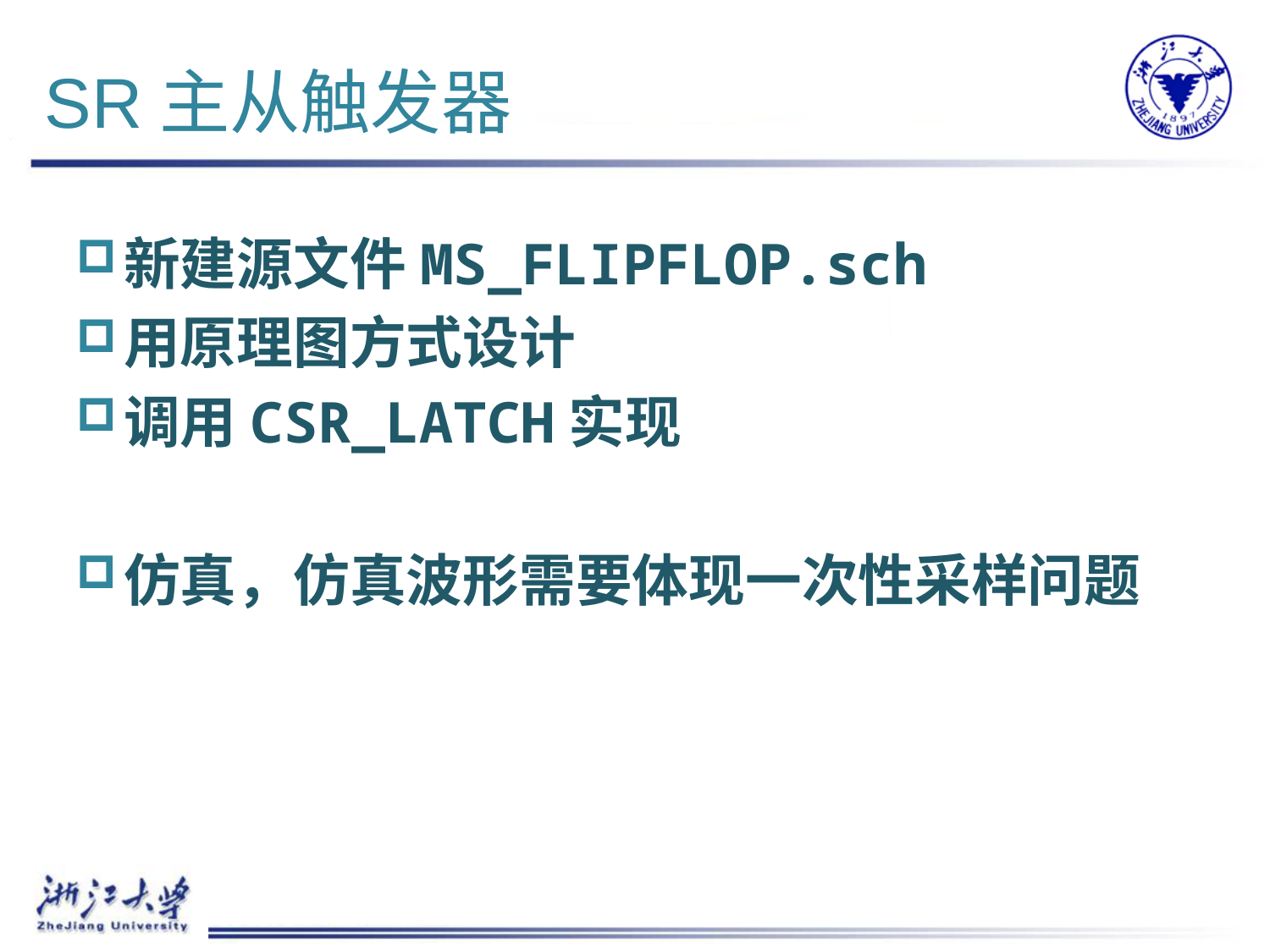

# SR主从触发器
新建源文件MS_FLIPFLOP.sch
用原理图方式设计
调用CSR_LATCH实现

仿真，仿真波形需要体现一次性采样问题